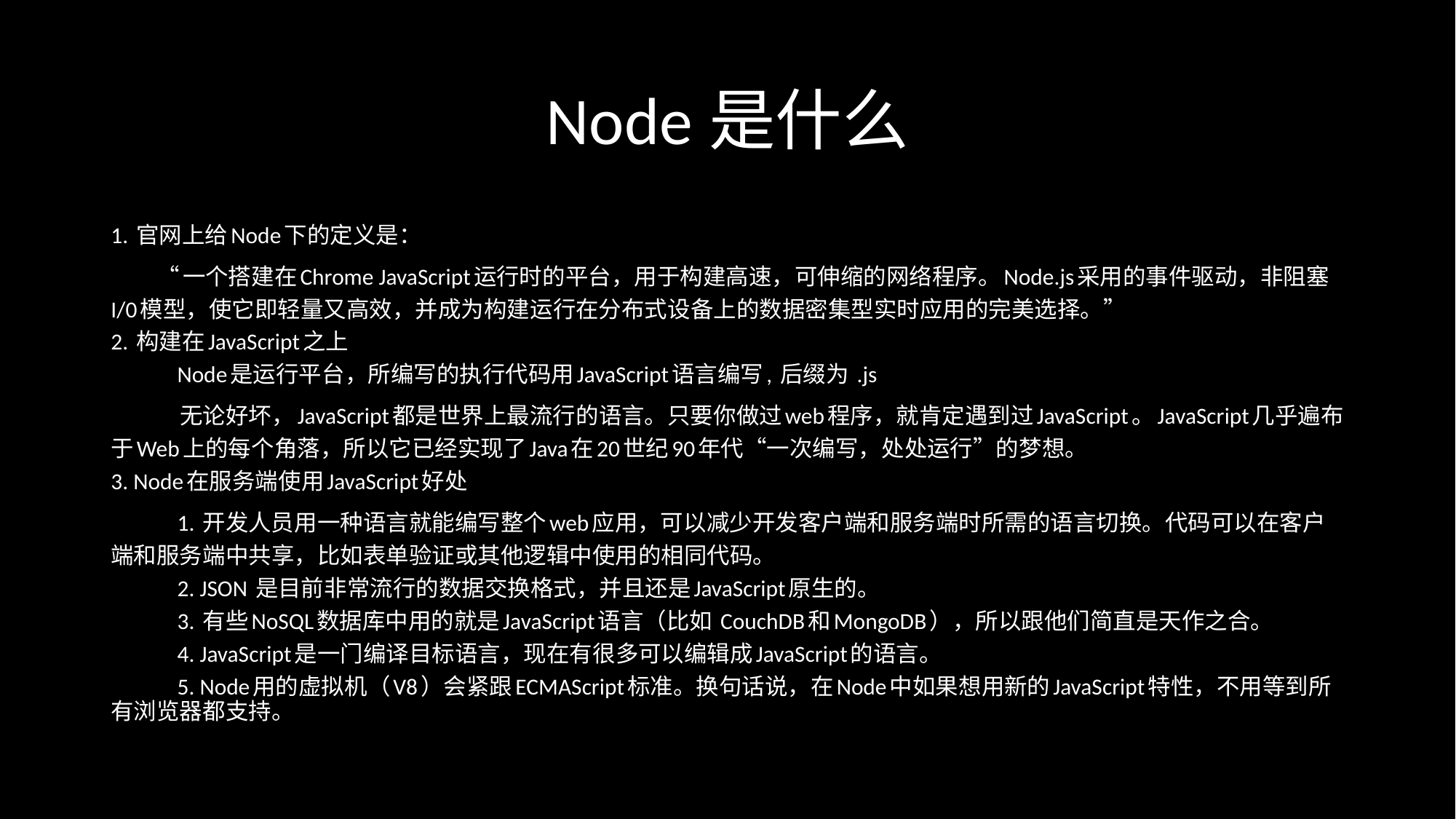

# Node是什么
1. 官网上给Node下的定义是：
         “一个搭建在Chrome JavaScript运行时的平台，用于构建高速，可伸缩的网络程序。Node.js采用的事件驱动，非阻塞I/0模型，使它即轻量又高效，并成为构建运行在分布式设备上的数据密集型实时应用的完美选择。”
2. 构建在JavaScript之上
             Node是运行平台，所编写的执行代码用JavaScript语言编写, 后缀为 .js
             无论好坏，JavaScript都是世界上最流行的语言。只要你做过web程序，就肯定遇到过JavaScript。JavaScript几乎遍布于Web上的每个角落，所以它已经实现了Java在20世纪90年代“一次编写，处处运行”的梦想。
3. Node在服务端使用JavaScript好处
             1. 开发人员用一种语言就能编写整个web应用，可以减少开发客户端和服务端时所需的语言切换。代码可以在客户端和服务端中共享，比如表单验证或其他逻辑中使用的相同代码。
             2. JSON 是目前非常流行的数据交换格式，并且还是JavaScript原生的。
             3. 有些NoSQL数据库中用的就是JavaScript语言（比如 CouchDB和MongoDB），所以跟他们简直是天作之合。
             4. JavaScript是一门编译目标语言，现在有很多可以编辑成JavaScript的语言。
             5. Node用的虚拟机（V8）会紧跟ECMAScript标准。换句话说，在Node中如果想用新的JavaScript特性，不用等到所有浏览器都支持。